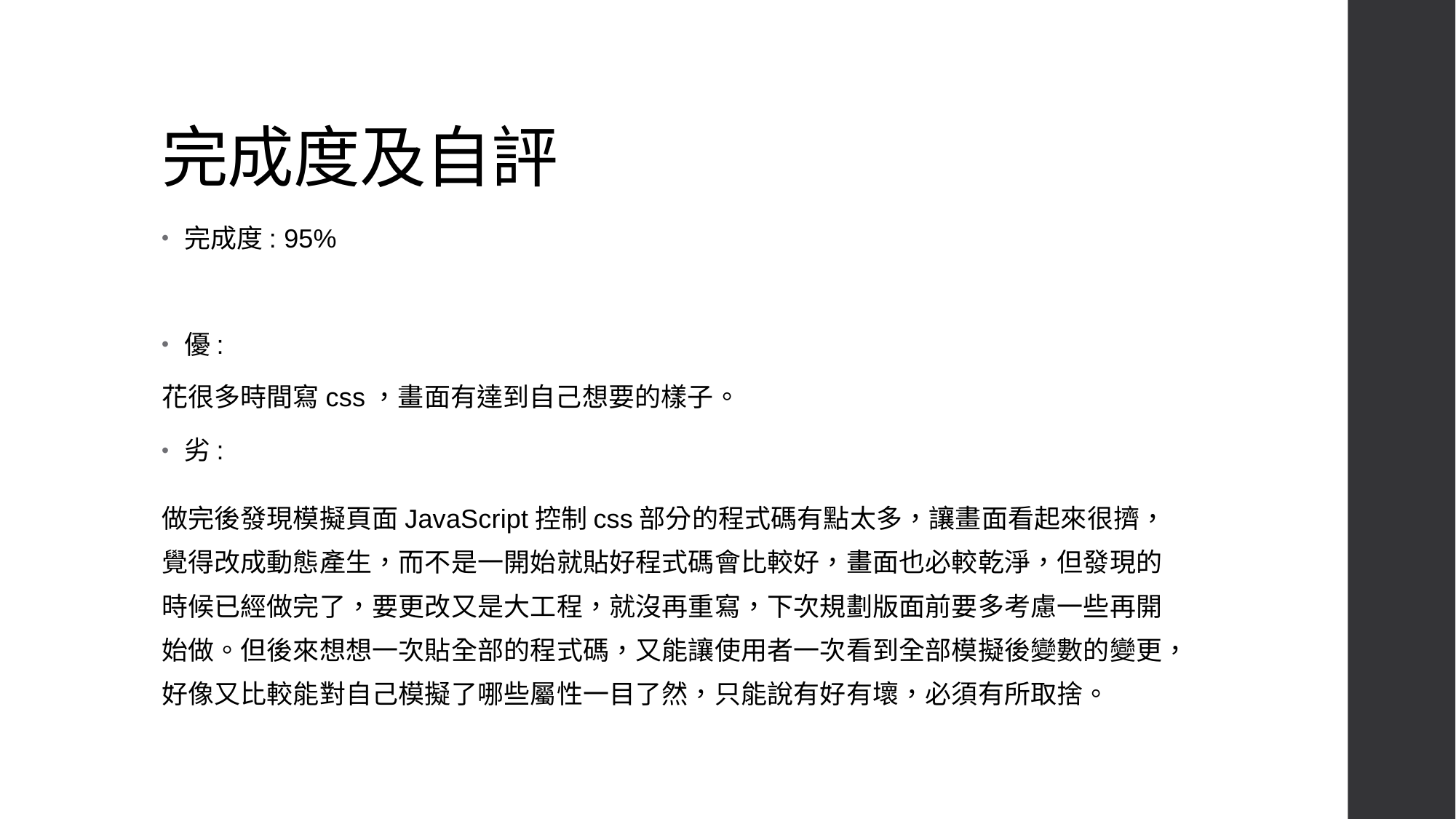

# 完成度及自評
完成度: 95%

優:
花很多時間寫css，畫面有達到自己想要的樣子。
劣:
做完後發現模擬頁面JavaScript控制css部分的程式碼有點太多，讓畫面看起來很擠，覺得改成動態產生，而不是一開始就貼好程式碼會比較好，畫面也必較乾淨，但發現的時候已經做完了，要更改又是大工程，就沒再重寫，下次規劃版面前要多考慮一些再開始做。但後來想想一次貼全部的程式碼，又能讓使用者一次看到全部模擬後變數的變更，好像又比較能對自己模擬了哪些屬性一目了然，只能說有好有壞，必須有所取捨。